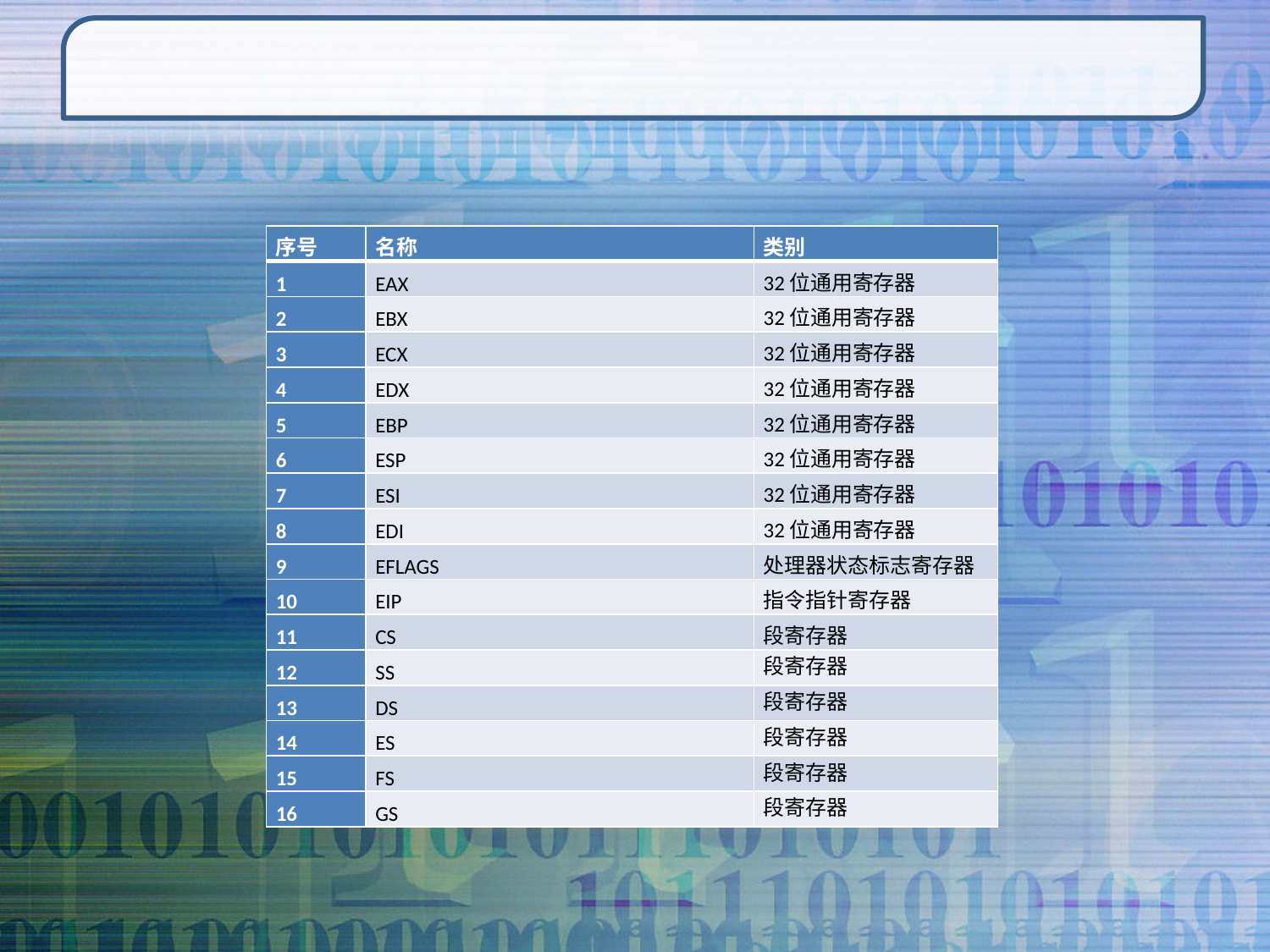

#

| 序号 | 名称 | 类别 |
| --- | --- | --- |
| 1 | EAX | 32位通用寄存器 |
| 2 | EBX | 32位通用寄存器 |
| 3 | ECX | 32位通用寄存器 |
| 4 | EDX | 32位通用寄存器 |
| 5 | EBP | 32位通用寄存器 |
| 6 | ESP | 32位通用寄存器 |
| 7 | ESI | 32位通用寄存器 |
| 8 | EDI | 32位通用寄存器 |
| 9 | EFLAGS | 处理器状态标志寄存器 |
| 10 | EIP | 指令指针寄存器 |
| 11 | CS | 段寄存器 |
| 12 | SS | 段寄存器 |
| 13 | DS | 段寄存器 |
| 14 | ES | 段寄存器 |
| 15 | FS | 段寄存器 |
| 16 | GS | 段寄存器 |